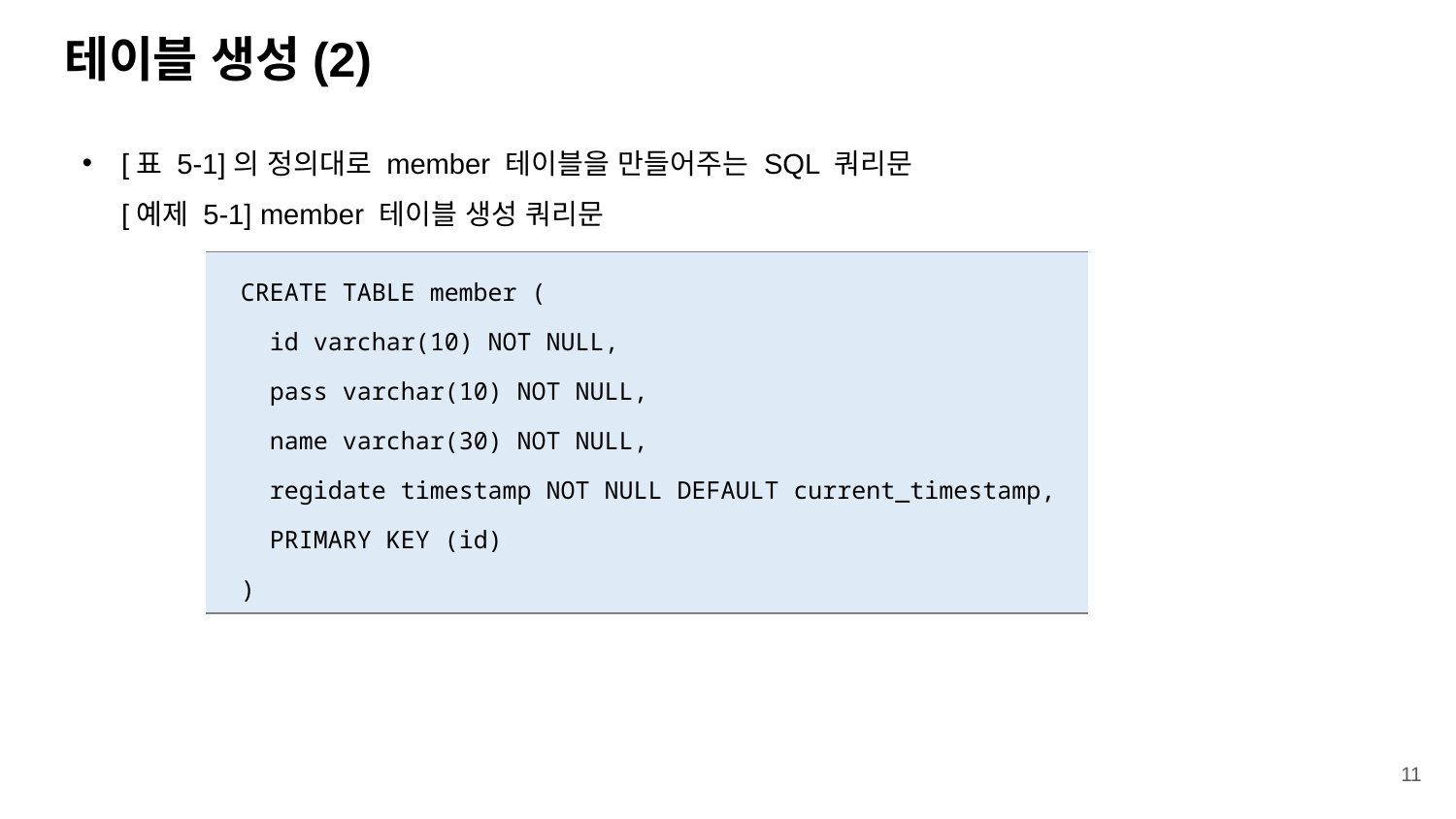

# 테이블 생성(2)
[표 5-1]의 정의대로 member 테이블을 만들어주는 SQL 쿼리문
[예제 5-1] member 테이블 생성 쿼리문
| CREATE TABLE member ( id varchar(10) NOT NULL, pass varchar(10) NOT NULL, name varchar(30) NOT NULL, regidate timestamp NOT NULL DEFAULT current\_timestamp, PRIMARY KEY (id) ) |
| --- |
11